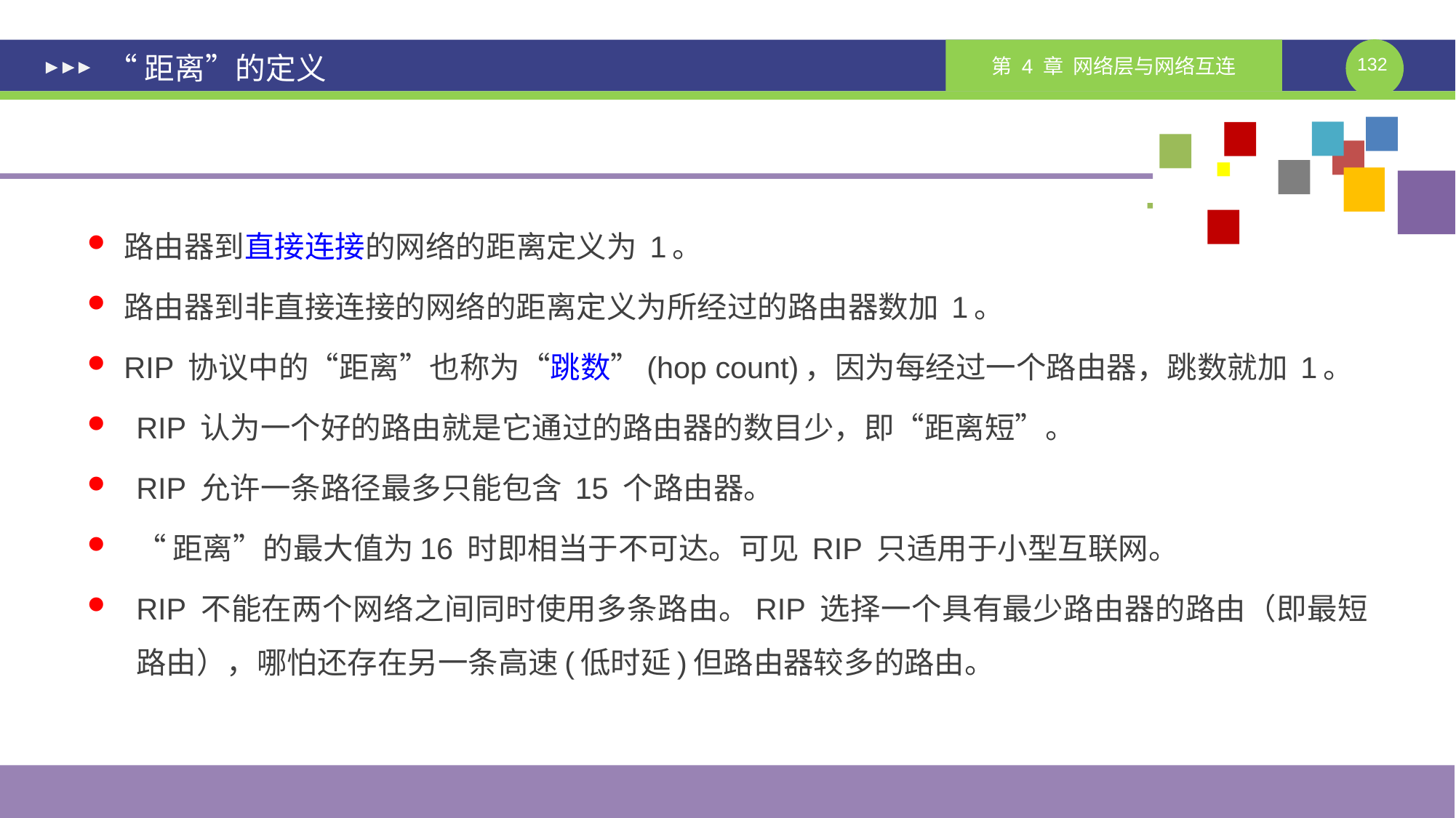

# “距离”的定义

路由器到直接连接的网络的距离定义为 1。
路由器到非直接连接的网络的距离定义为所经过的路由器数加 1。
RIP 协议中的“距离”也称为“跳数”(hop count)，因为每经过一个路由器，跳数就加 1。
RIP 认为一个好的路由就是它通过的路由器的数目少，即“距离短”。
RIP 允许一条路径最多只能包含 15 个路由器。
“距离”的最大值为16 时即相当于不可达。可见 RIP 只适用于小型互联网。
RIP 不能在两个网络之间同时使用多条路由。RIP 选择一个具有最少路由器的路由（即最短路由），哪怕还存在另一条高速(低时延)但路由器较多的路由。

课件制作人：谢钧  谢希仁